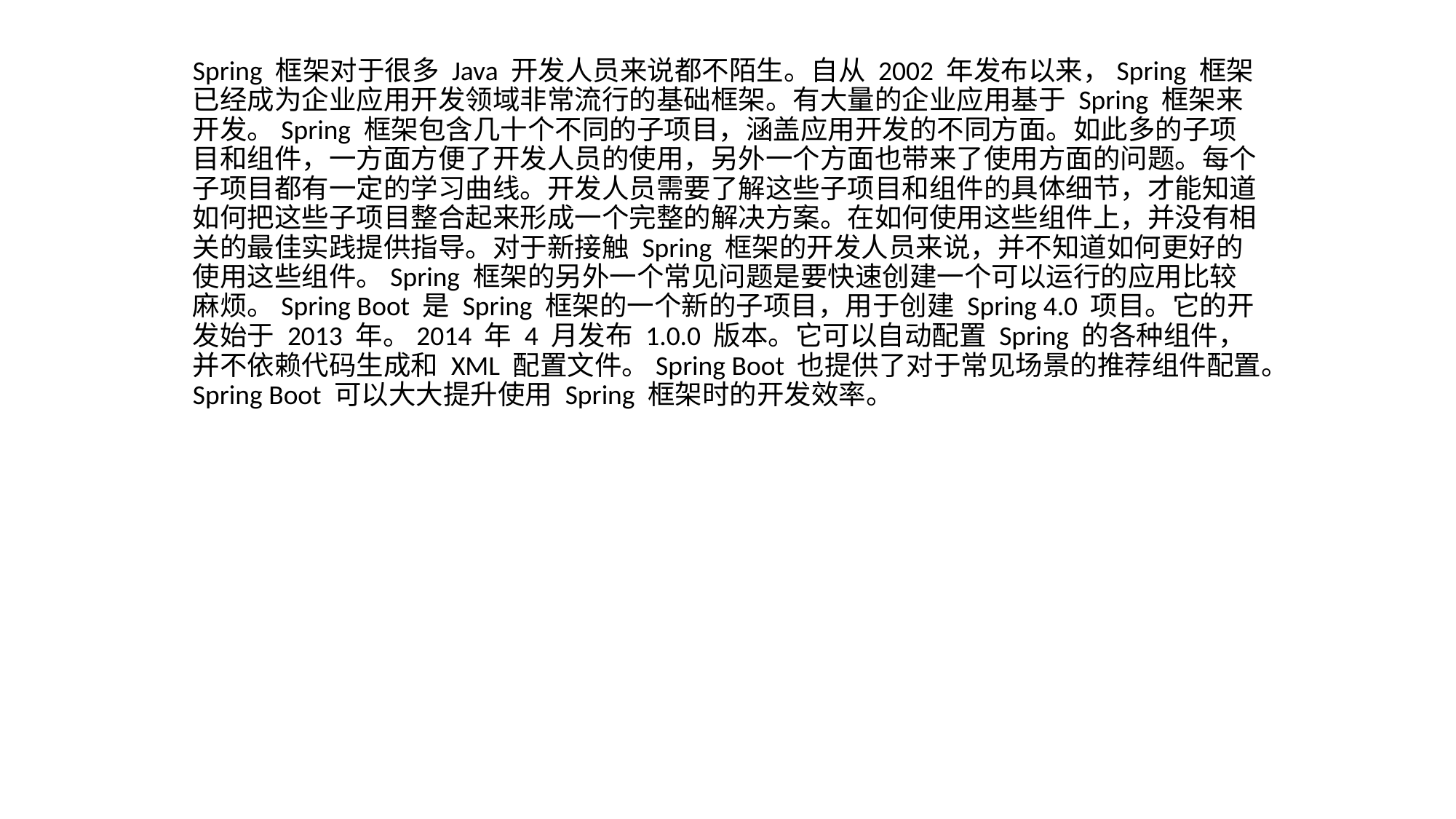

Spring 框架对于很多 Java 开发人员来说都不陌生。自从 2002 年发布以来，Spring 框架已经成为企业应用开发领域非常流行的基础框架。有大量的企业应用基于 Spring 框架来开发。Spring 框架包含几十个不同的子项目，涵盖应用开发的不同方面。如此多的子项目和组件，一方面方便了开发人员的使用，另外一个方面也带来了使用方面的问题。每个子项目都有一定的学习曲线。开发人员需要了解这些子项目和组件的具体细节，才能知道如何把这些子项目整合起来形成一个完整的解决方案。在如何使用这些组件上，并没有相关的最佳实践提供指导。对于新接触 Spring 框架的开发人员来说，并不知道如何更好的使用这些组件。Spring 框架的另外一个常见问题是要快速创建一个可以运行的应用比较麻烦。Spring Boot 是 Spring 框架的一个新的子项目，用于创建 Spring 4.0 项目。它的开发始于 2013 年。2014 年 4 月发布 1.0.0 版本。它可以自动配置 Spring 的各种组件，并不依赖代码生成和 XML 配置文件。Spring Boot 也提供了对于常见场景的推荐组件配置。Spring Boot 可以大大提升使用 Spring 框架时的开发效率。